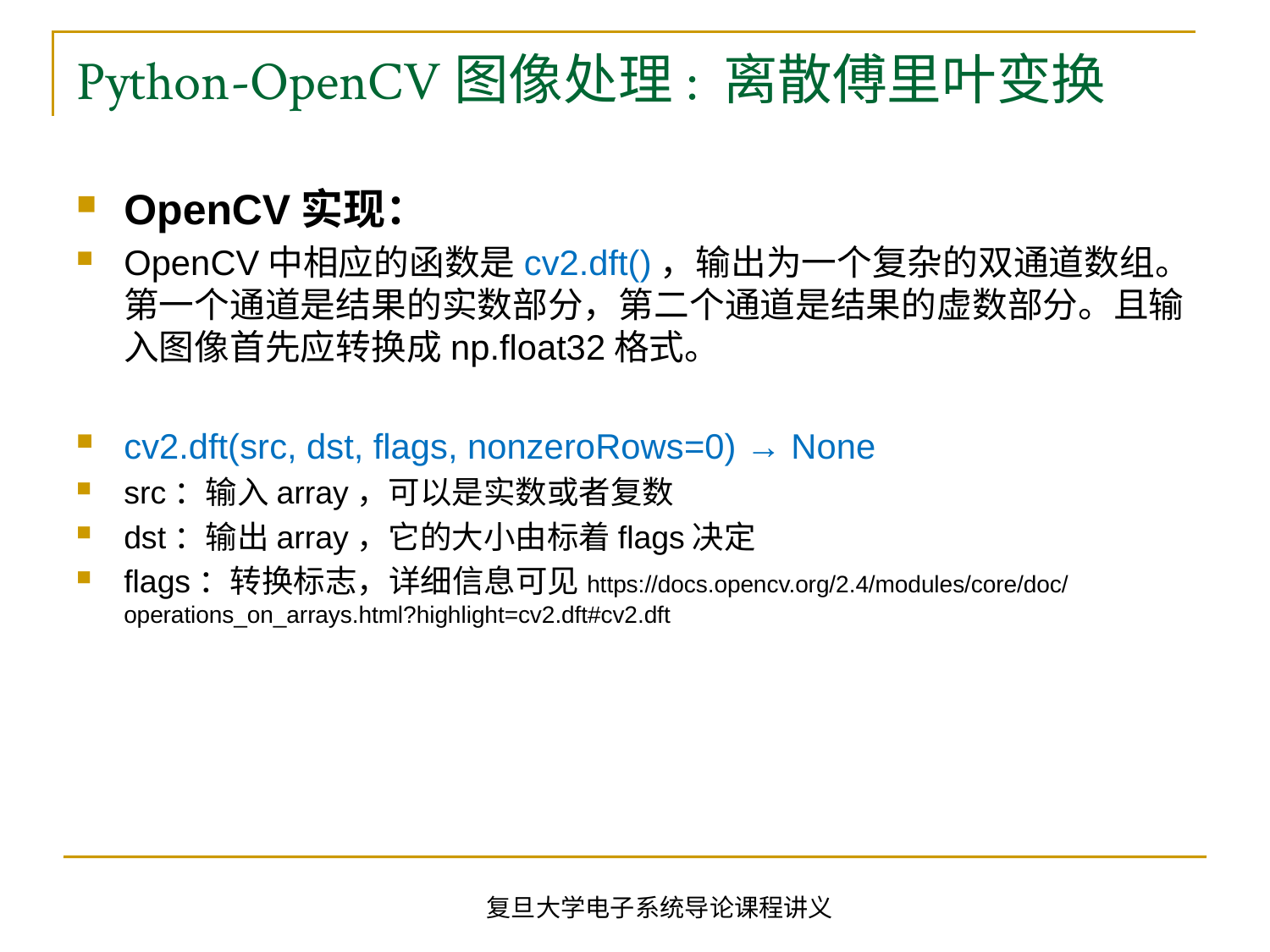

# Python-OpenCV图像处理: 离散傅里叶变换
OpenCV实现：
OpenCV中相应的函数是cv2.dft()，输出为一个复杂的双通道数组。第一个通道是结果的实数部分，第二个通道是结果的虚数部分。且输入图像首先应转换成np.float32格式。

cv2.dft(src, dst, flags, nonzeroRows=0) → None
src：输入array，可以是实数或者复数
dst：输出array，它的大小由标着flags决定
flags：转换标志，详细信息可见https://docs.opencv.org/2.4/modules/core/doc/operations_on_arrays.html?highlight=cv2.dft#cv2.dft